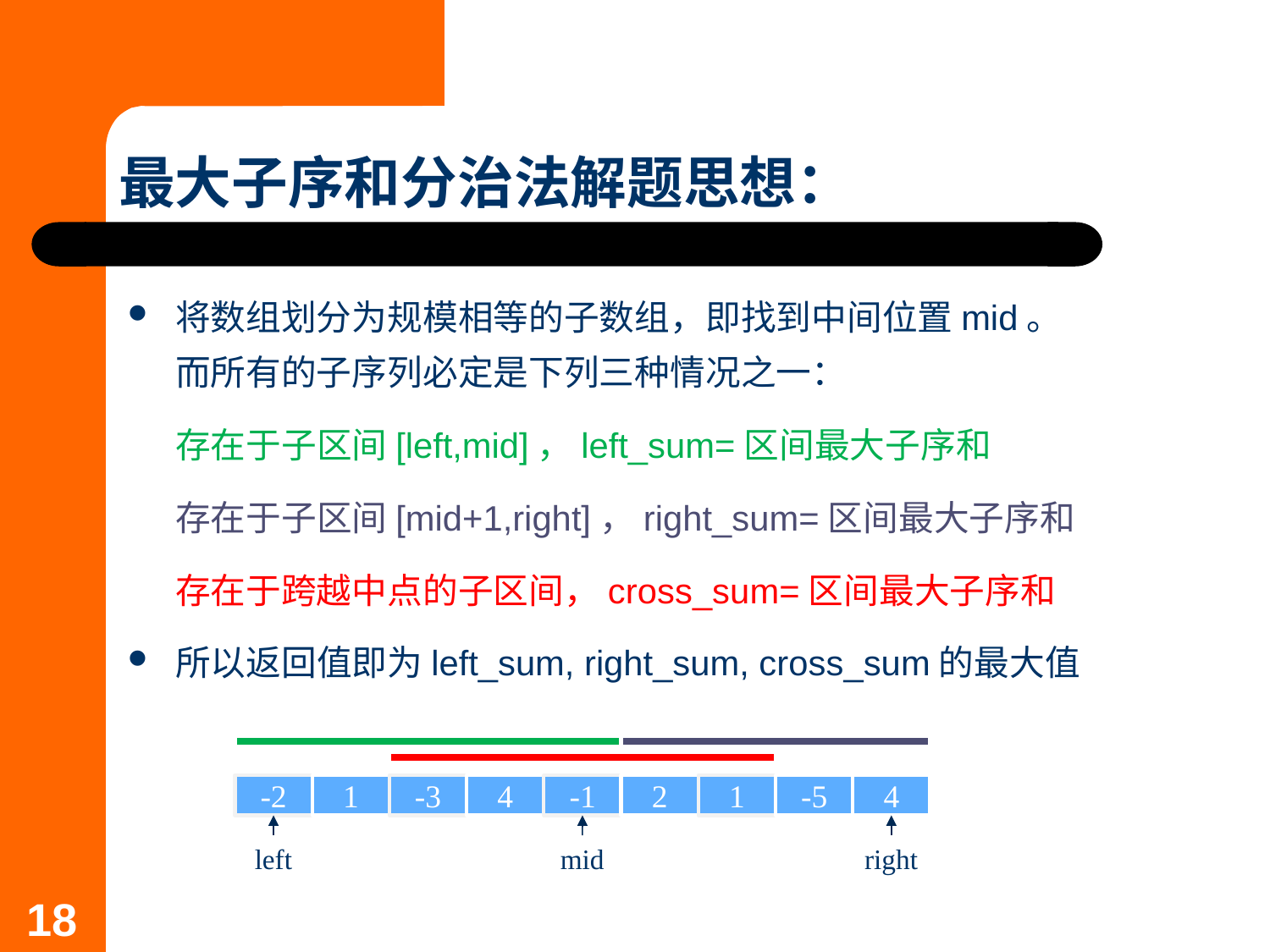

# 最大子序和分治法解题思想：
将数组划分为规模相等的子数组，即找到中间位置mid。而所有的子序列必定是下列三种情况之一：
     存在于子区间[left,mid]，left_sum=区间最大子序和
     存在于子区间[mid+1,right]，right_sum=区间最大子序和
     存在于跨越中点的子区间，cross_sum=区间最大子序和
所以返回值即为left_sum, right_sum, cross_sum的最大值

-2
1
-3
4
-1
2
1
-5
4
left
mid
right
18